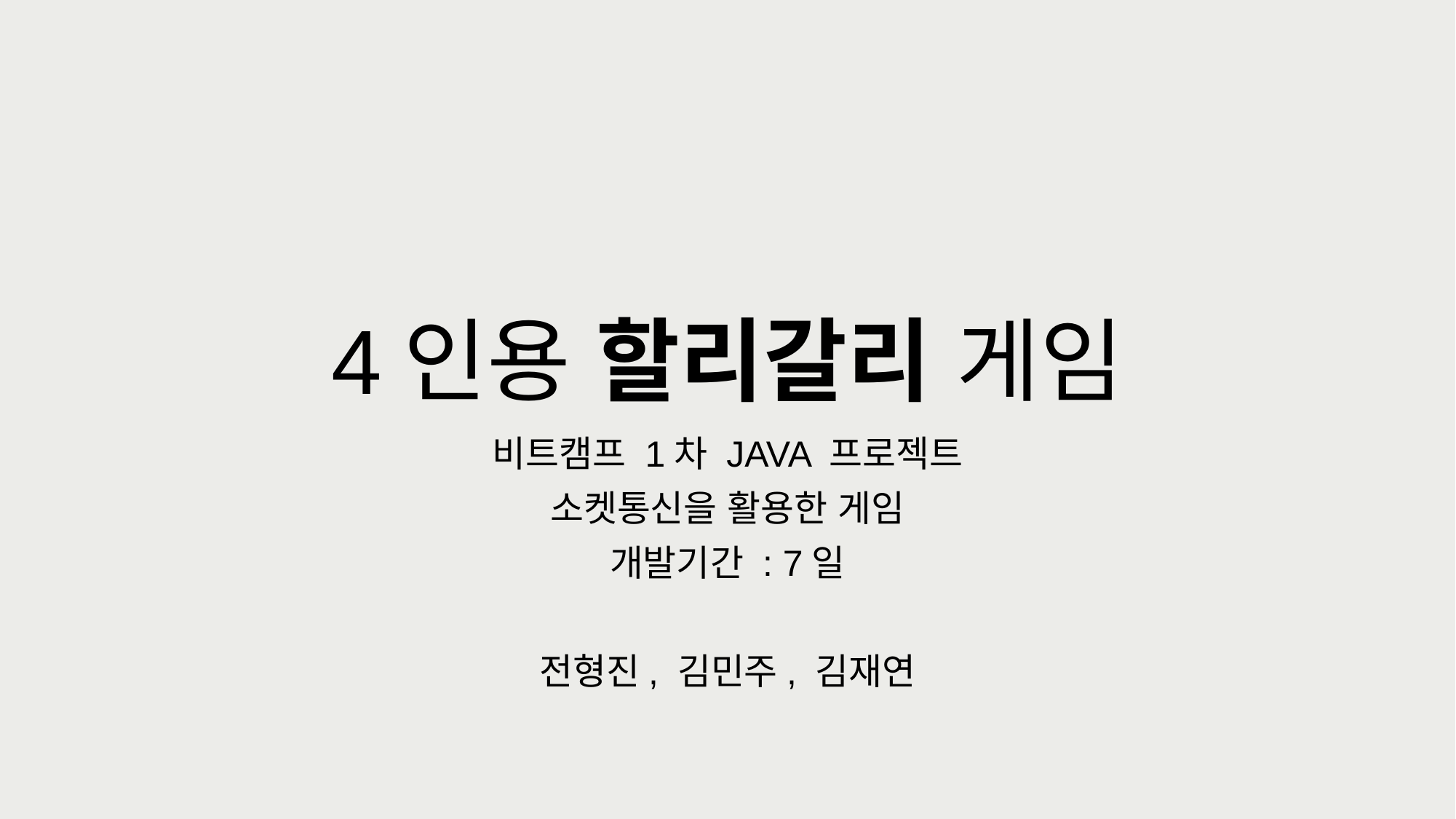

# 4인용 할리갈리 게임
비트캠프 1차 JAVA 프로젝트
소켓통신을 활용한 게임
개발기간 : 7일

전형진, 김민주, 김재연